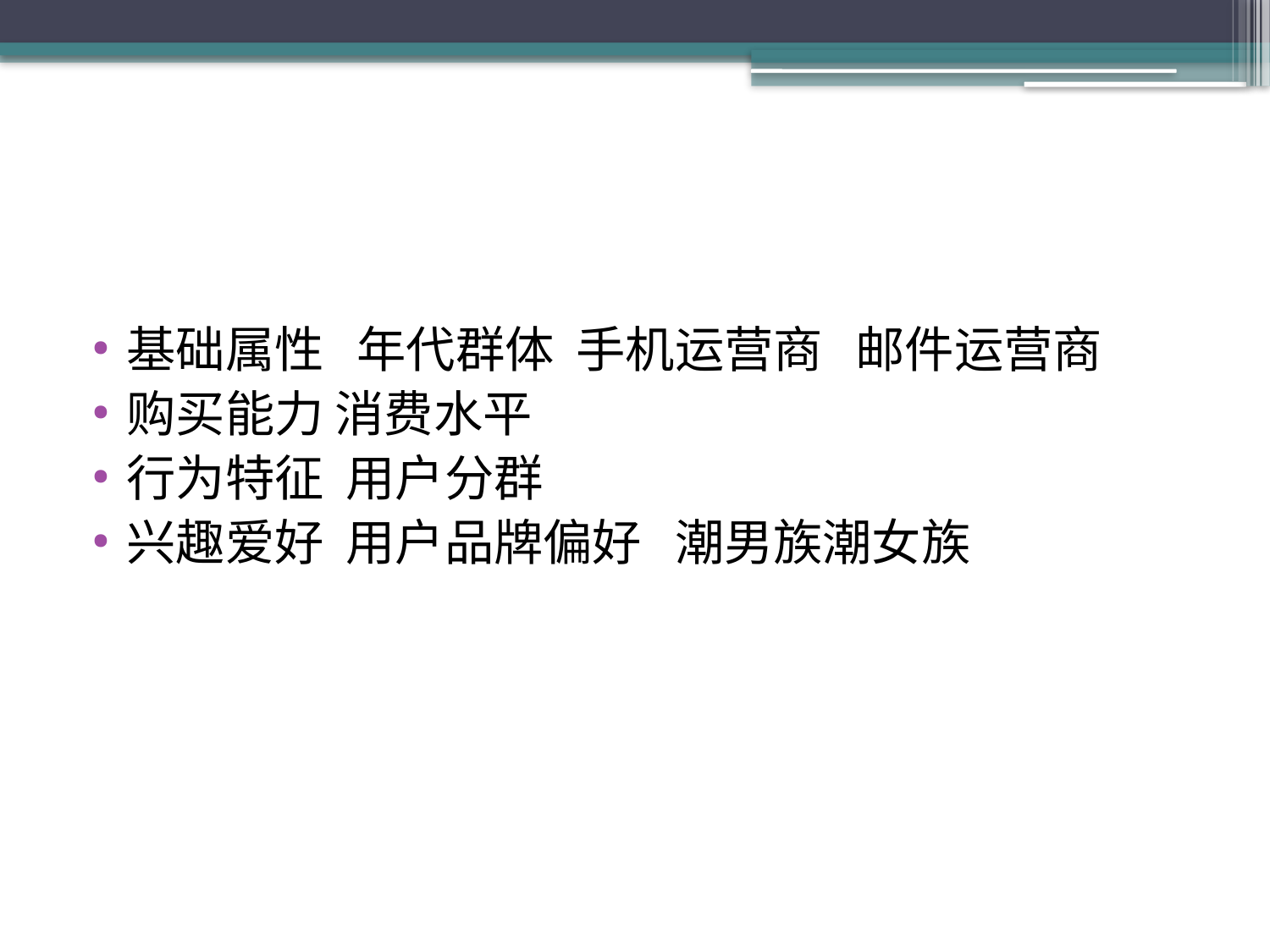

#
基础属性   年代群体  手机运营商   邮件运营商
购买能力 消费水平
行为特征  用户分群
兴趣爱好  用户品牌偏好   潮男族潮女族